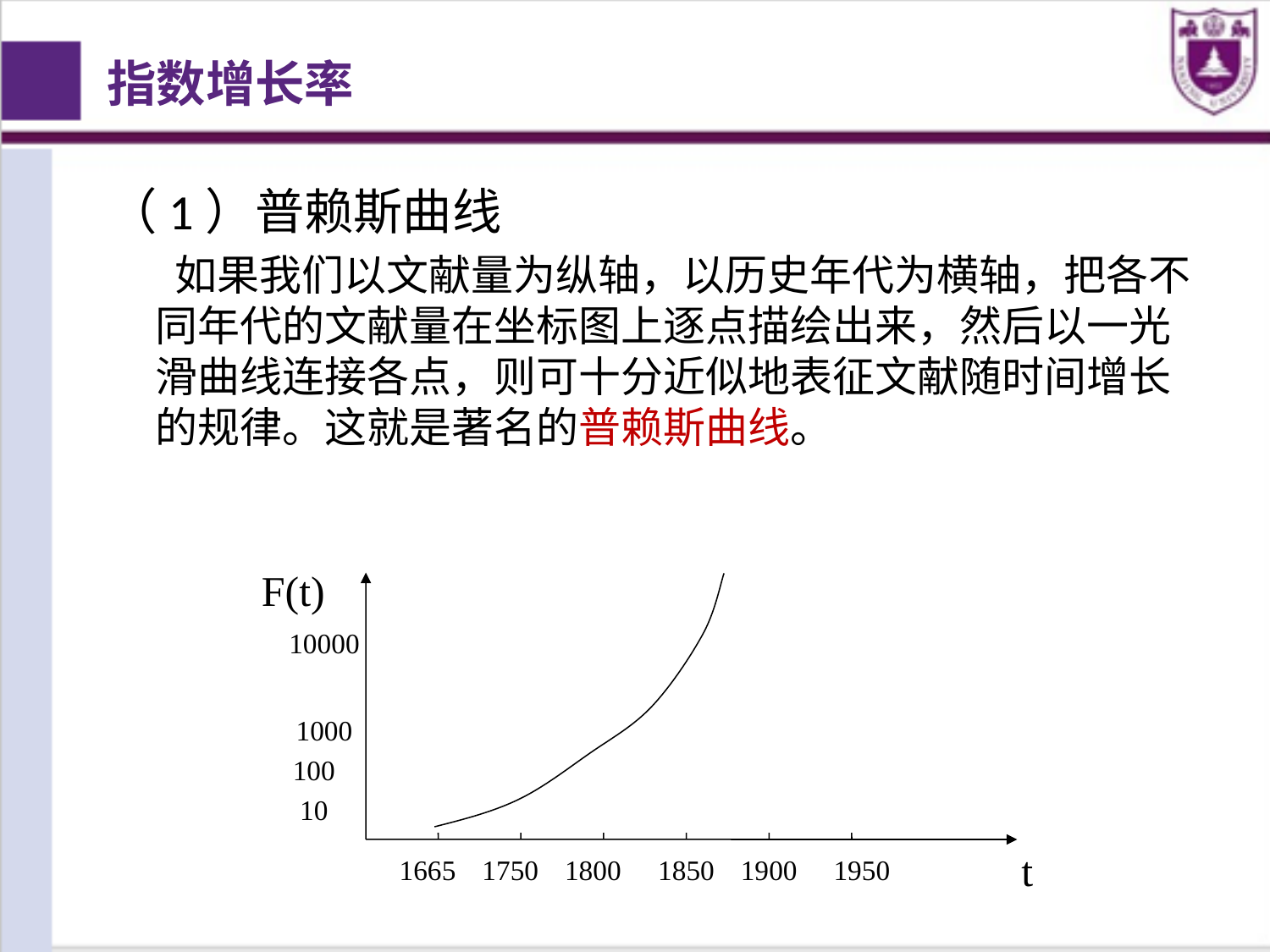

指数增长率
（1）普赖斯曲线
      如果我们以文献量为纵轴，以历史年代为横轴，把各不同年代的文献量在坐标图上逐点描绘出来，然后以一光滑曲线连接各点，则可十分近似地表征文献随时间增长的规律。这就是著名的普赖斯曲线。
F(t)

10000
1000
100
10

1665
1750
1800
1850
1900
1950
t